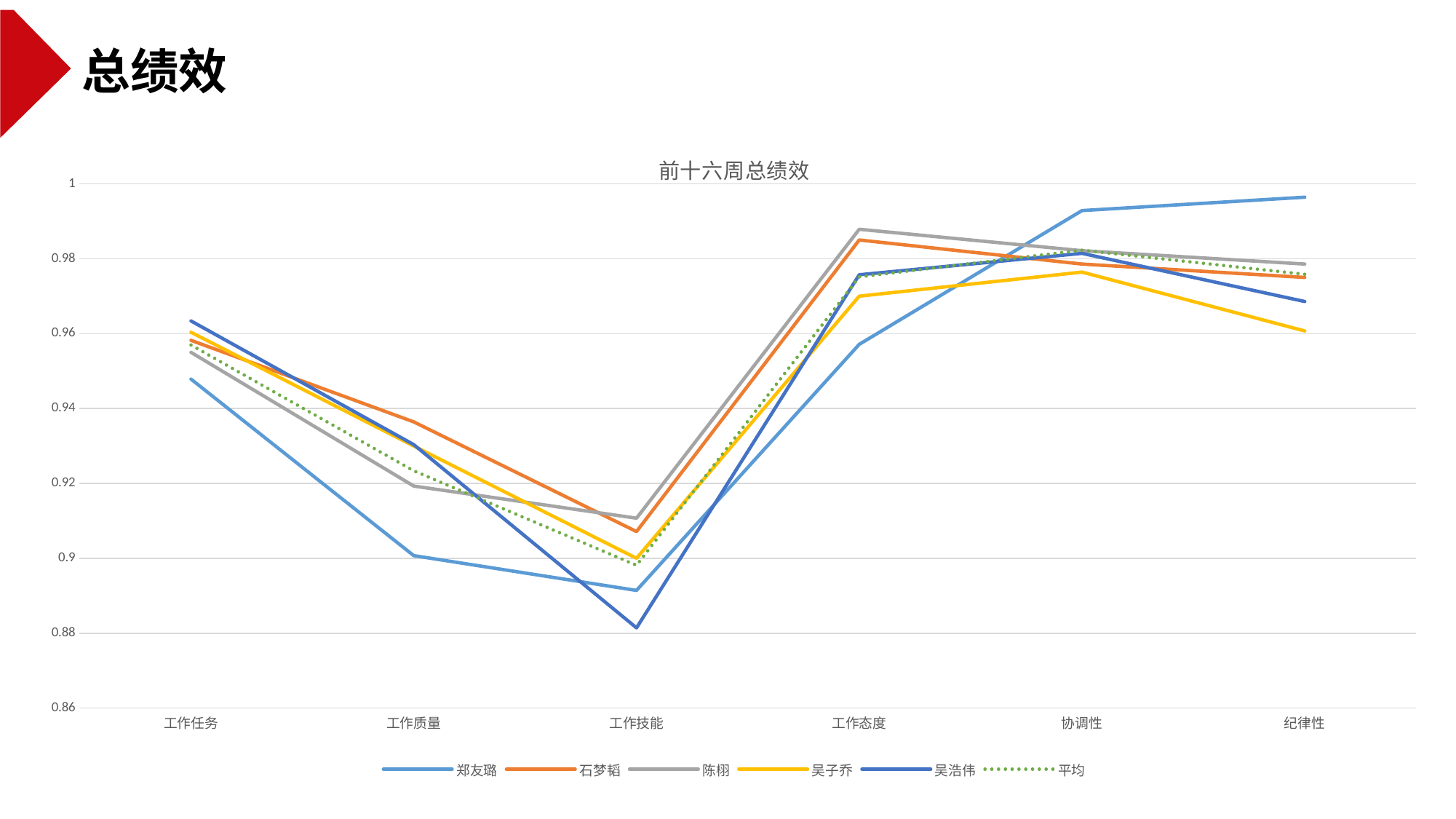

总绩效

### Chart: 前十六周总绩效

| Category | 郑友璐 | 石梦韬 | 陈栩 | 吴子乔 | 吴浩伟 | 平均 |
|---|---|---|---|---|---|---|
| 工作任务 | 0.9478571428571427 | 0.9582142857142857 | 0.9549999999999998 | 0.9603571428571428 | 0.9633928571428572 | 0.9569642857142856 |
| 工作质量 | 0.9007142857142856 | 0.9364285714285714 | 0.9192857142857142 | 0.93 | 0.9303571428571429 | 0.9233571428571429 |
| 工作技能 | 0.8914285714285715 | 0.9071428571428571 | 0.9107142857142858 | 0.9 | 0.8814285714285715 | 0.8981428571428571 |
| 工作态度 | 0.9571428571428571 | 0.985 | 0.987857142857143 | 0.9700000000000001 | 0.9757142857142856 | 0.9751428571428573 |
| 协调性 | 0.9928571428571429 | 0.9785714285714286 | 0.9821428571428571 | 0.9764285714285714 | 0.9814285714285715 | 0.9822857142857144 |
| 纪律性 | 0.9964285714285713 | 0.975 | 0.9785714285714286 | 0.9607142857142857 | 0.9685714285714285 | 0.9758571428571429 |